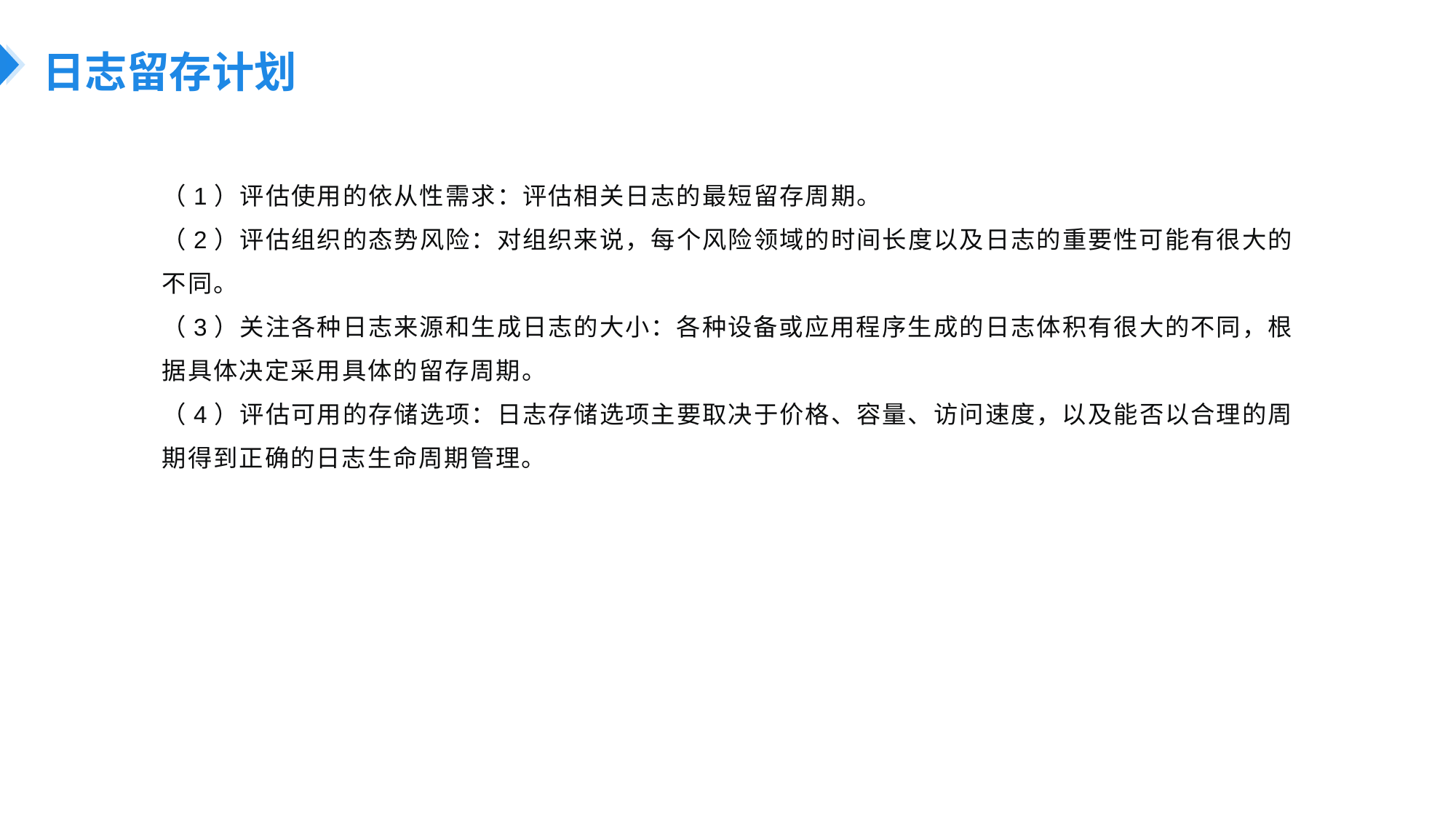

# 日志留存计划
（1）评估使用的依从性需求：评估相关日志的最短留存周期。
（2）评估组织的态势风险：对组织来说，每个风险领域的时间长度以及日志的重要性可能有很大的不同。
（3）关注各种日志来源和生成日志的大小：各种设备或应用程序生成的日志体积有很大的不同，根据具体决定采用具体的留存周期。
（4）评估可用的存储选项：日志存储选项主要取决于价格、容量、访问速度，以及能否以合理的周期得到正确的日志生命周期管理。